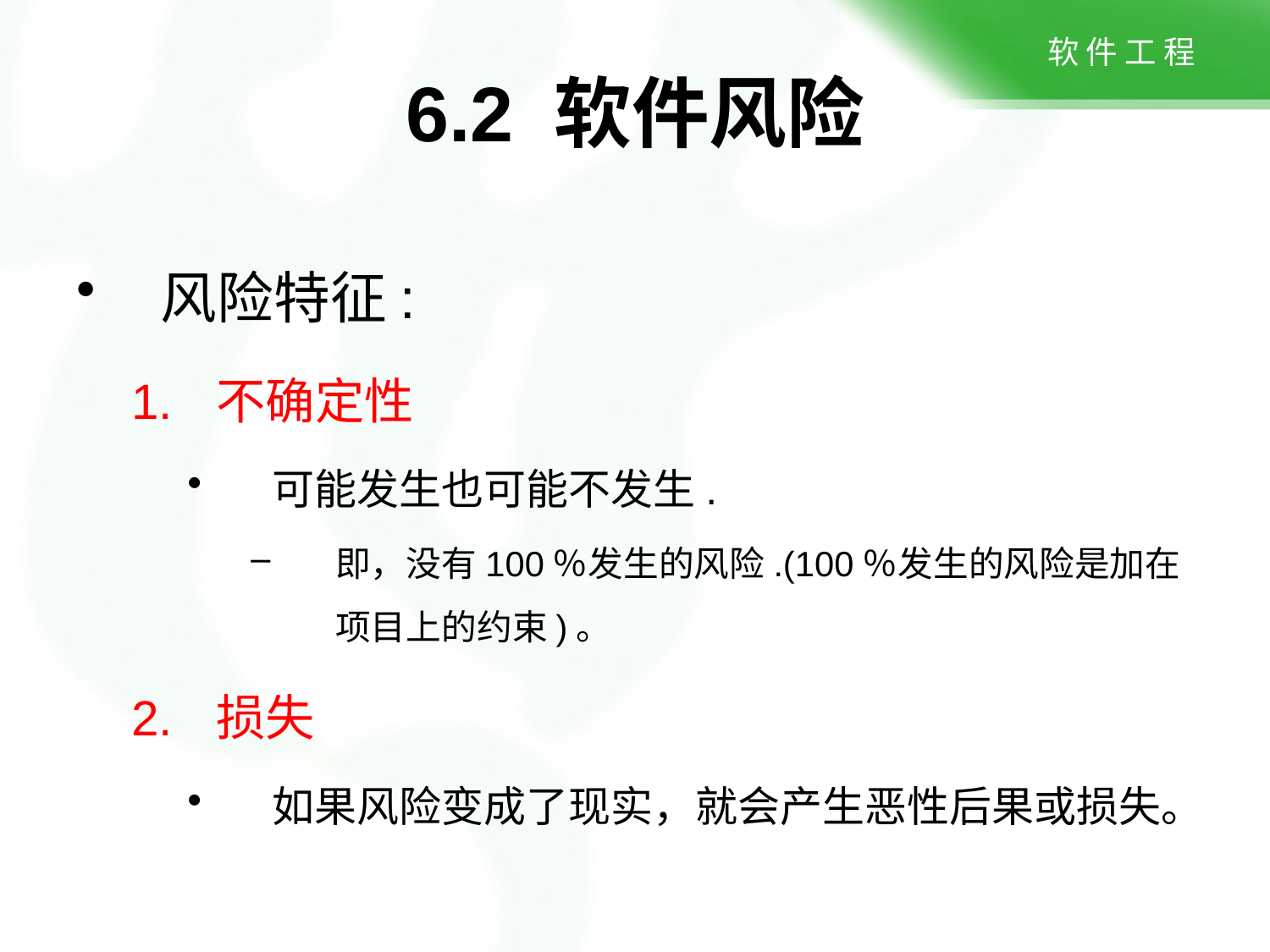

# 6.2 软件风险
风险特征:
不确定性
可能发生也可能不发生.
即，没有100％发生的风险.(100％发生的风险是加在项目上的约束)。
损失
如果风险变成了现实，就会产生恶性后果或损失。